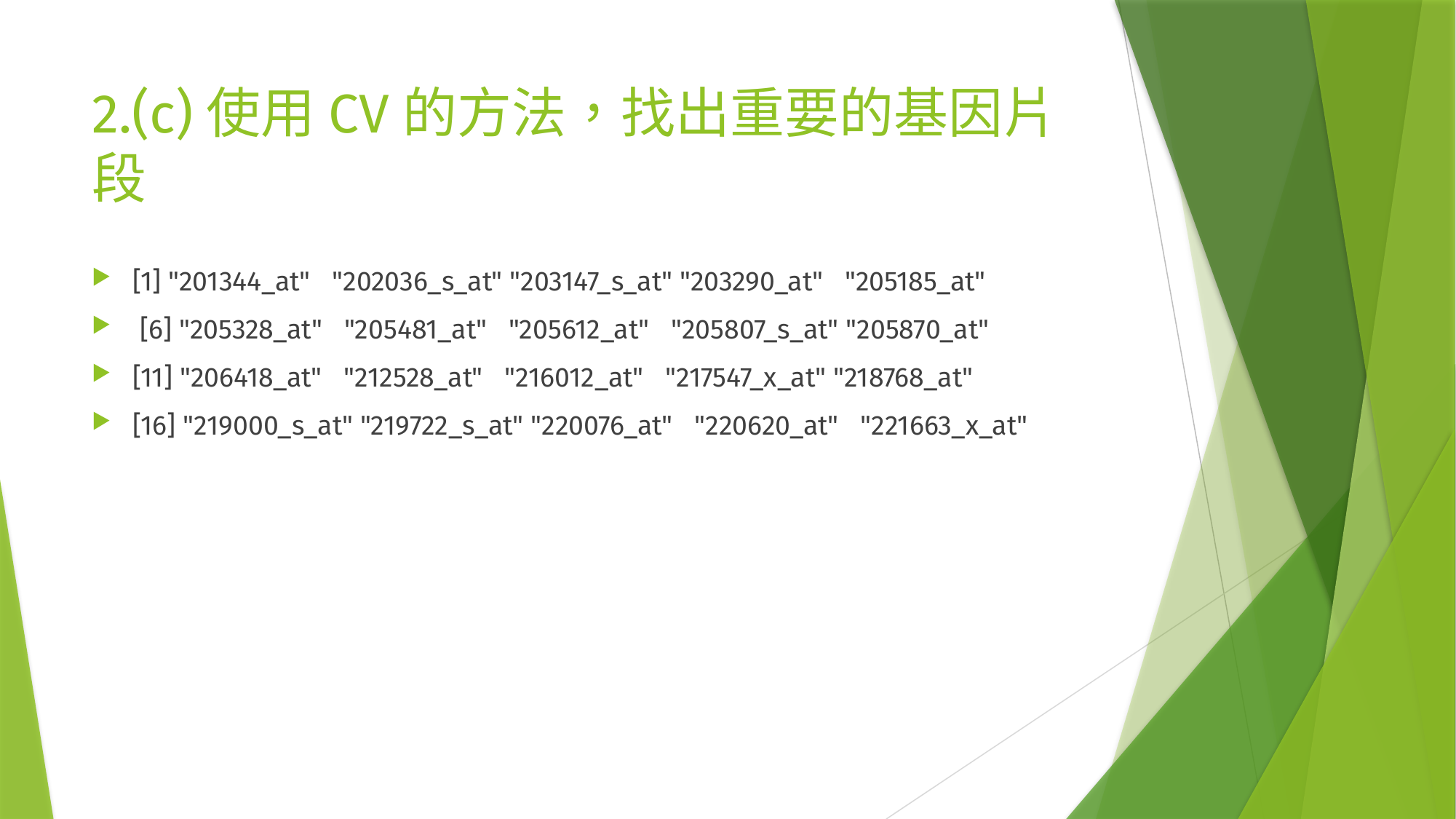

# 2.(c)使用CV的方法，找出重要的基因片段
[1] "201344_at"   "202036_s_at" "203147_s_at" "203290_at"   "205185_at"
 [6] "205328_at"   "205481_at"   "205612_at"   "205807_s_at" "205870_at"
[11] "206418_at"   "212528_at"   "216012_at"   "217547_x_at" "218768_at"
[16] "219000_s_at" "219722_s_at" "220076_at"   "220620_at"   "221663_x_at"